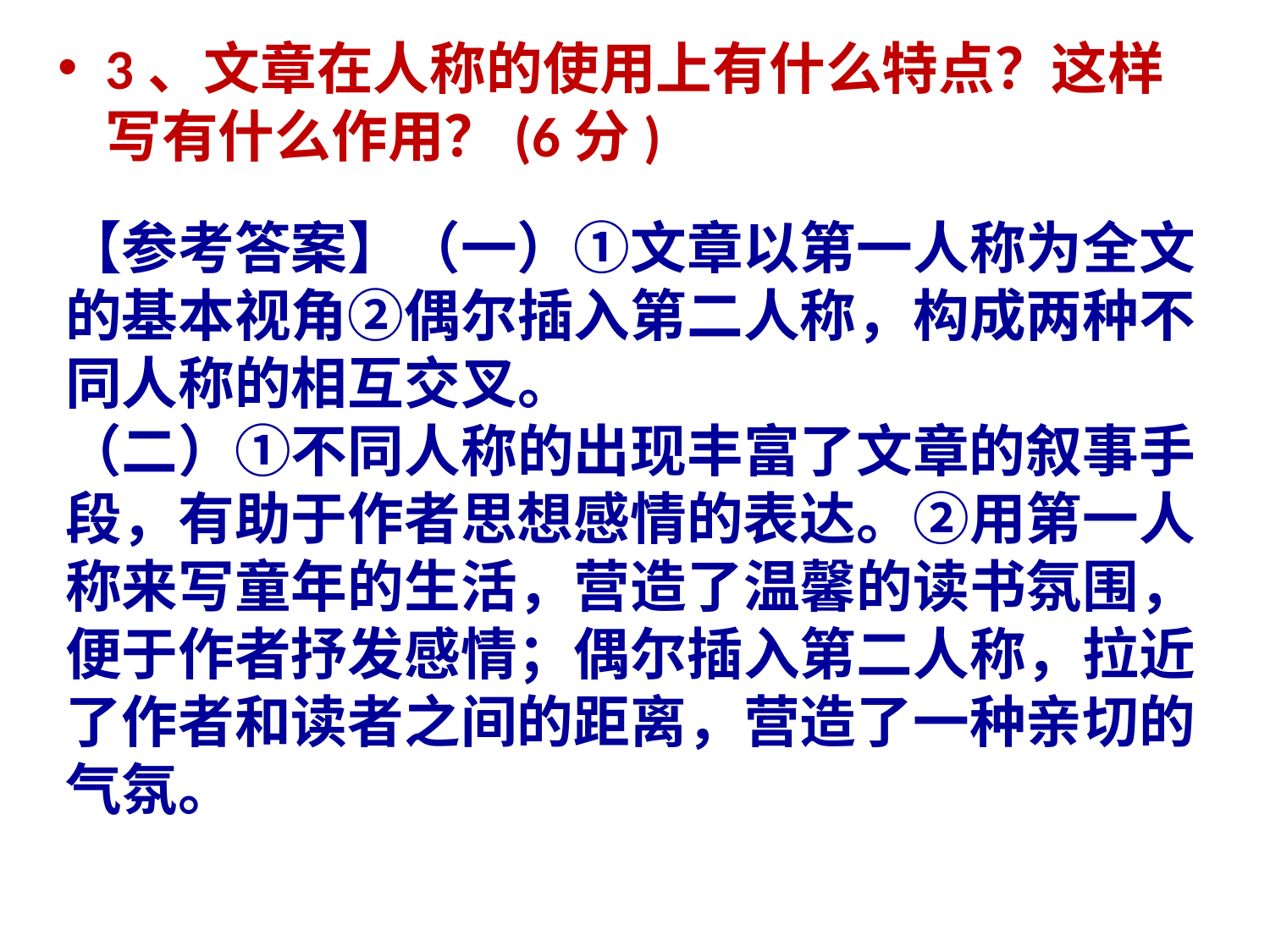

3、文章在人称的使用上有什么特点？这样写有什么作用？(6分)
【参考答案】（一）①文章以第一人称为全文的基本视角②偶尔插入第二人称，构成两种不同人称的相互交叉。
（二）①不同人称的出现丰富了文章的叙事手段，有助于作者思想感情的表达。②用第一人称来写童年的生活，营造了温馨的读书氛围，便于作者抒发感情；偶尔插入第二人称，拉近了作者和读者之间的距离，营造了一种亲切的气氛。